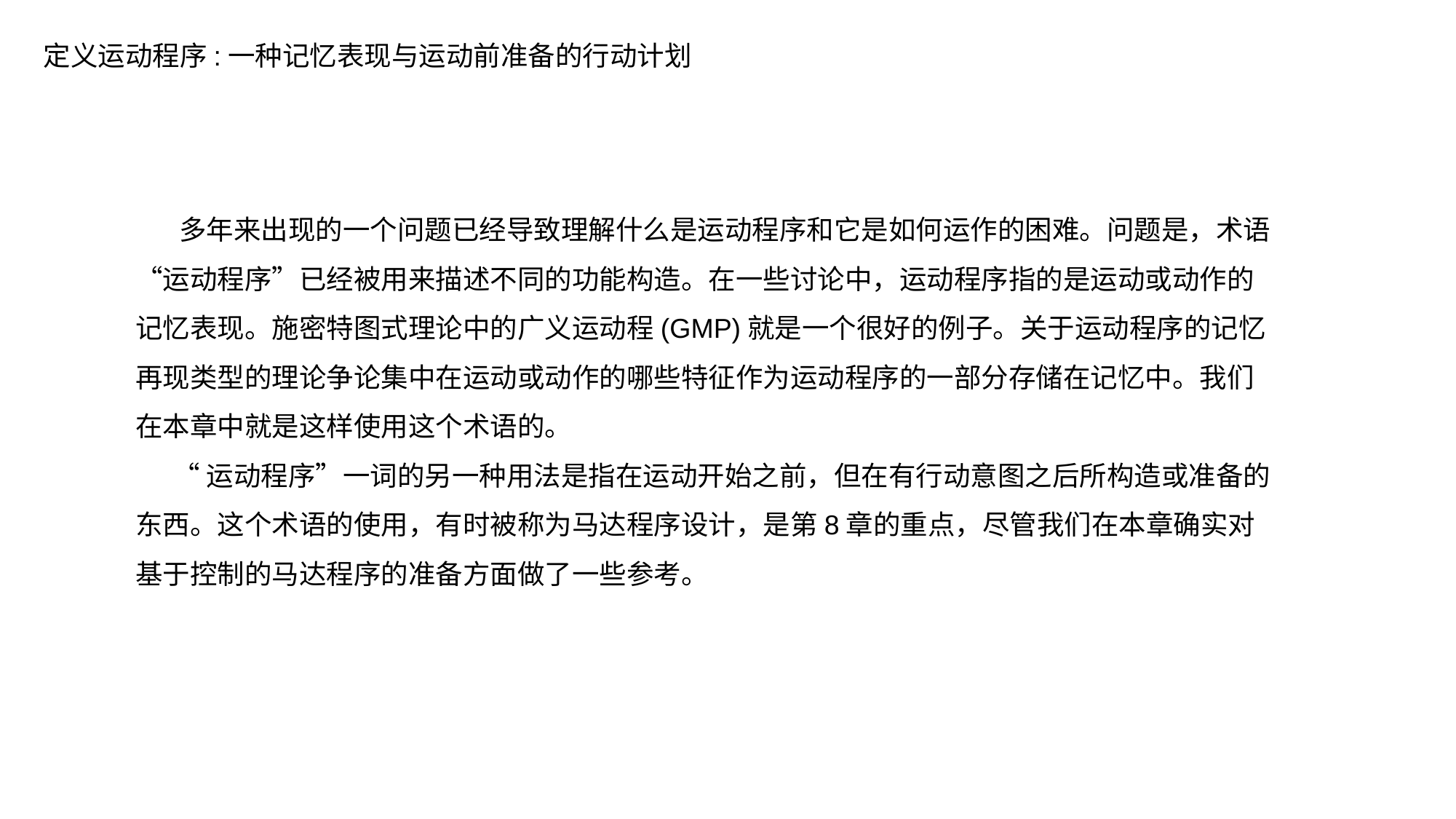

定义运动程序:一种记忆表现与运动前准备的行动计划
      多年来出现的一个问题已经导致理解什么是运动程序和它是如何运作的困难。问题是，术语“运动程序”已经被用来描述不同的功能构造。在一些讨论中，运动程序指的是运动或动作的记忆表现。施密特图式理论中的广义运动程(GMP)就是一个很好的例子。关于运动程序的记忆再现类型的理论争论集中在运动或动作的哪些特征作为运动程序的一部分存储在记忆中。我们在本章中就是这样使用这个术语的。
      “运动程序”一词的另一种用法是指在运动开始之前，但在有行动意图之后所构造或准备的东西。这个术语的使用，有时被称为马达程序设计，是第8章的重点，尽管我们在本章确实对基于控制的马达程序的准备方面做了一些参考。